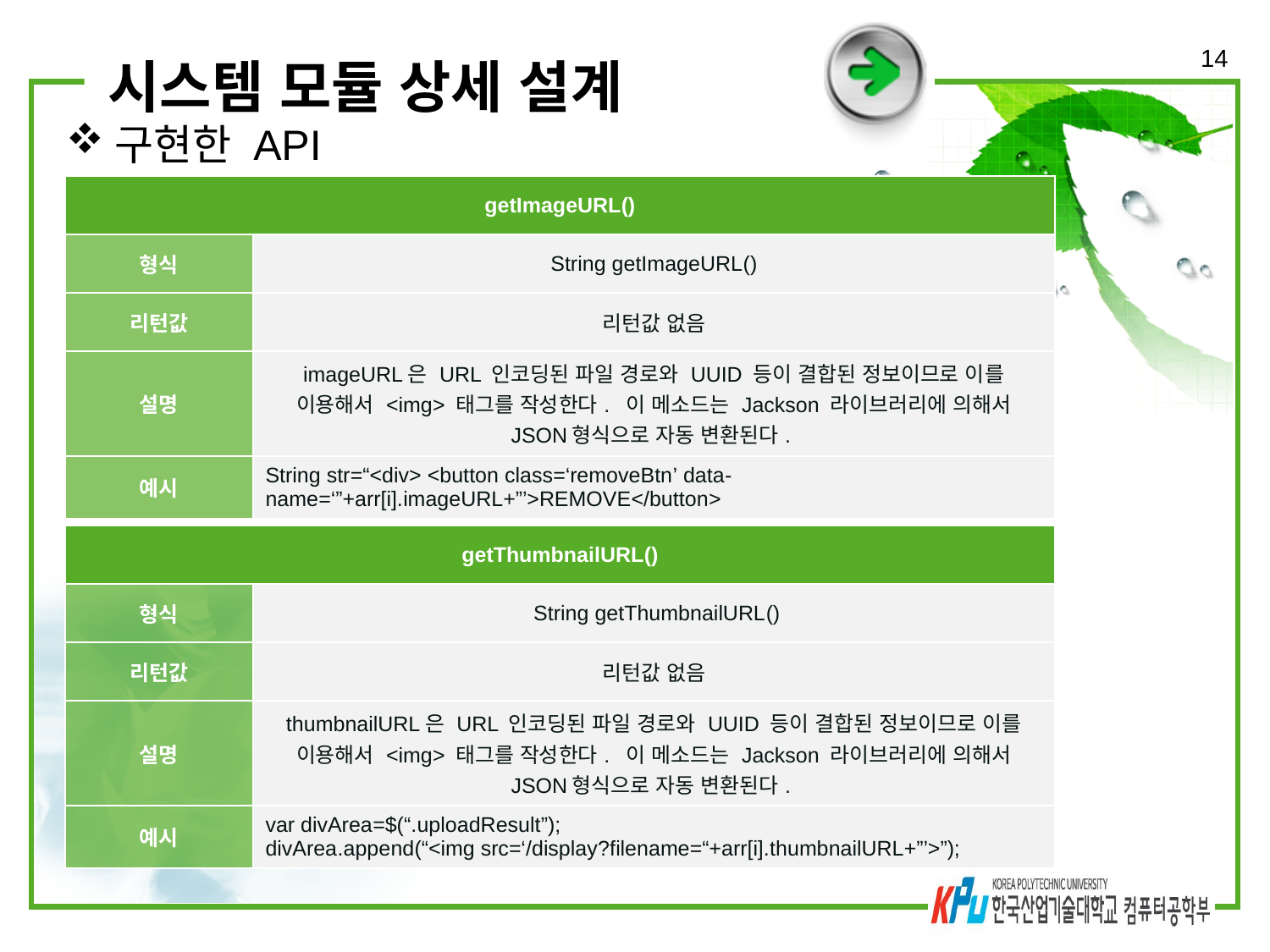

14
# 시스템 모듈 상세 설계
구현한 API
| getImageURL() | String str=“<div> <button class=‘removeBtn’ data-name=‘”+arr[i].imageURL+”’>REMOVE</button> |
| --- | --- |
| 형식 | String getImageURL() |
| 리턴값 | 리턴값 없음 |
| 설명 | imageURL은 URL 인코딩된 파일 경로와 UUID 등이 결합된 정보이므로 이를 이용해서 <img> 태그를 작성한다. 이 메소드는 Jackson 라이브러리에 의해서 JSON형식으로 자동 변환된다. |
| 예시 | String str=“<div> <button class=‘removeBtn’ data-name=‘”+arr[i].imageURL+”’>REMOVE</button> |
| getThumbnailURL() | var divArea=$(“.uploadResult”); divArea.append(“<img src=‘/display?filename=“+arr[i].thumbnailURL+”’>”); |
| --- | --- |
| 형식 | String getThumbnailURL() |
| 리턴값 | 리턴값 없음 |
| 설명 | thumbnailURL은 URL 인코딩된 파일 경로와 UUID 등이 결합된 정보이므로 이를 이용해서 <img> 태그를 작성한다. 이 메소드는 Jackson 라이브러리에 의해서 JSON형식으로 자동 변환된다. |
| 예시 | var divArea=$(“.uploadResult”); divArea.append(“<img src=‘/display?filename=“+arr[i].thumbnailURL+”’>”); |